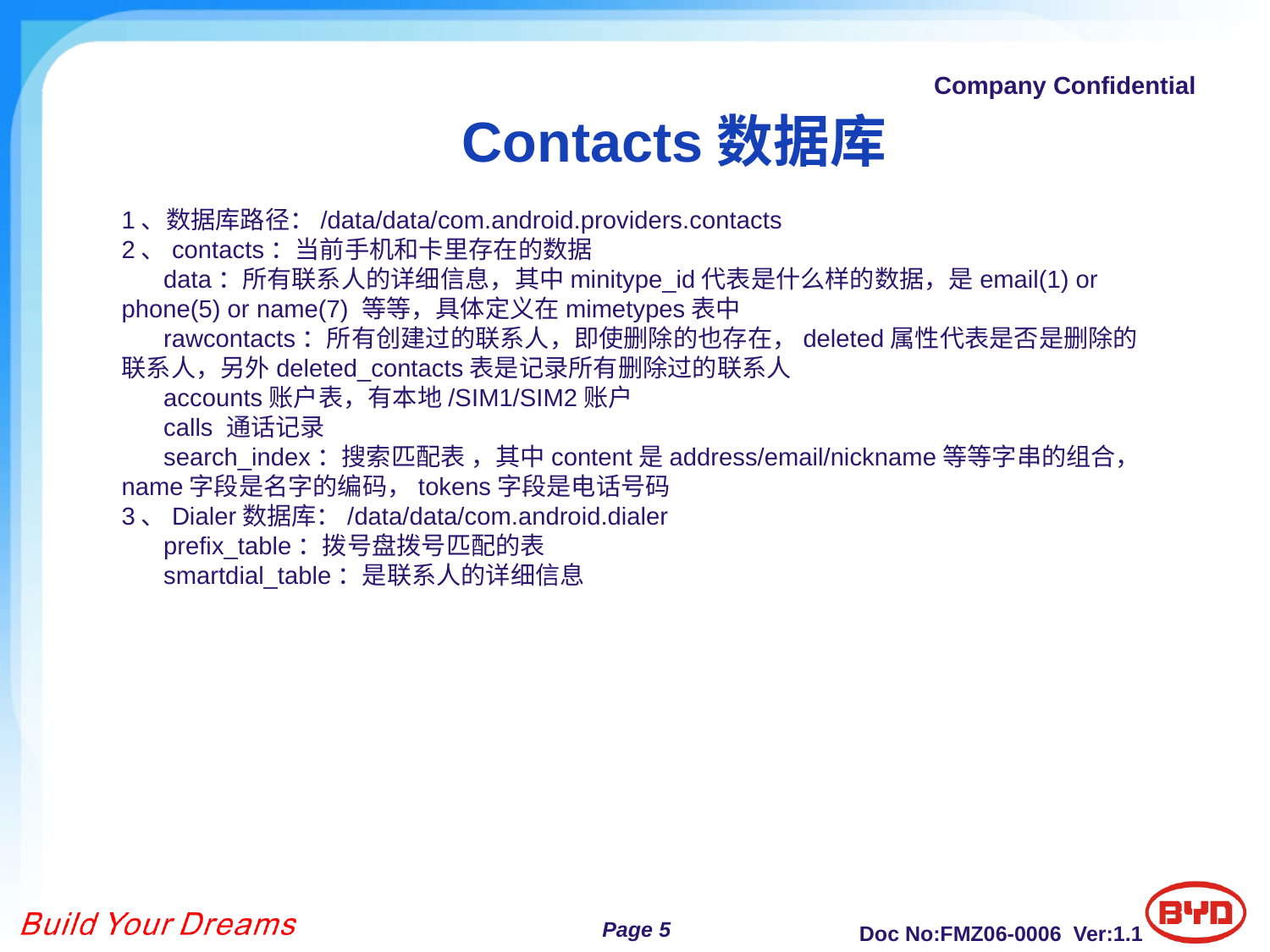

Contacts数据库
1、数据库路径：/data/data/com.android.providers.contacts
2、contacts：当前手机和卡里存在的数据
      data：所有联系人的详细信息，其中minitype_id代表是什么样的数据，是email(1) or phone(5) or name(7) 等等，具体定义在mimetypes表中
      rawcontacts：所有创建过的联系人，即使删除的也存在，deleted属性代表是否是删除的联系人，另外deleted_contacts表是记录所有删除过的联系人
      accounts账户表，有本地/SIM1/SIM2账户
      calls 通话记录
      search_index：搜索匹配表 ，其中content是address/email/nickname等等字串的组合，name字段是名字的编码，tokens字段是电话号码
3、Dialer数据库：/data/data/com.android.dialer
      prefix_table：拨号盘拨号匹配的表
      smartdial_table：是联系人的详细信息